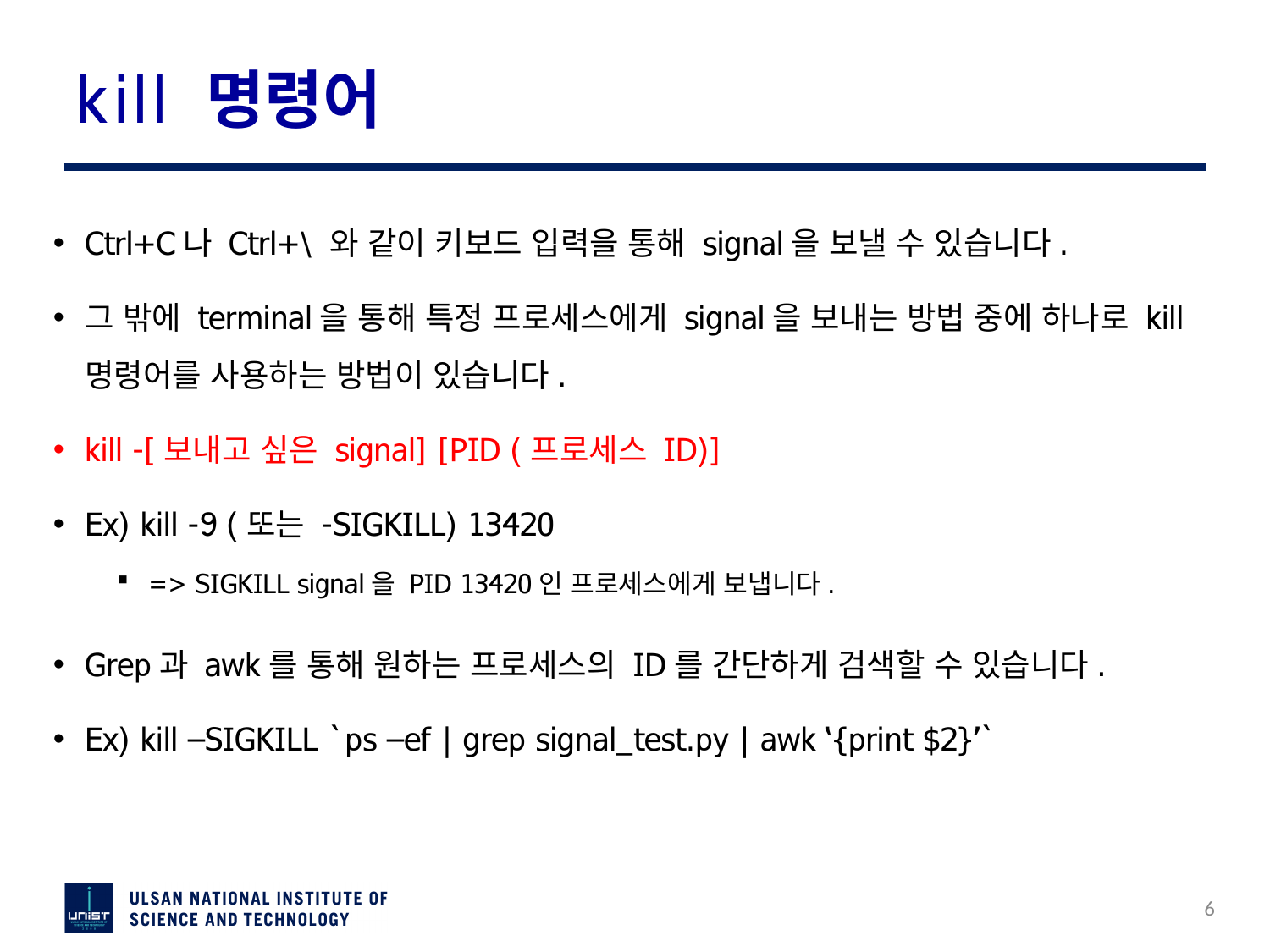

# kill 명령어
Ctrl+C나 Ctrl+\ 와 같이 키보드 입력을 통해 signal을 보낼 수 있습니다.
그 밖에 terminal을 통해 특정 프로세스에게 signal을 보내는 방법 중에 하나로 kill 명령어를 사용하는 방법이 있습니다.
kill -[보내고 싶은 signal] [PID (프로세스 ID)]
Ex) kill -9 (또는 -SIGKILL) 13420
=> SIGKILL signal을 PID 13420인 프로세스에게 보냅니다.
Grep과 awk를 통해 원하는 프로세스의 ID를 간단하게 검색할 수 있습니다.
Ex) kill –SIGKILL `ps –ef | grep signal_test.py | awk ‘{print $2}’`